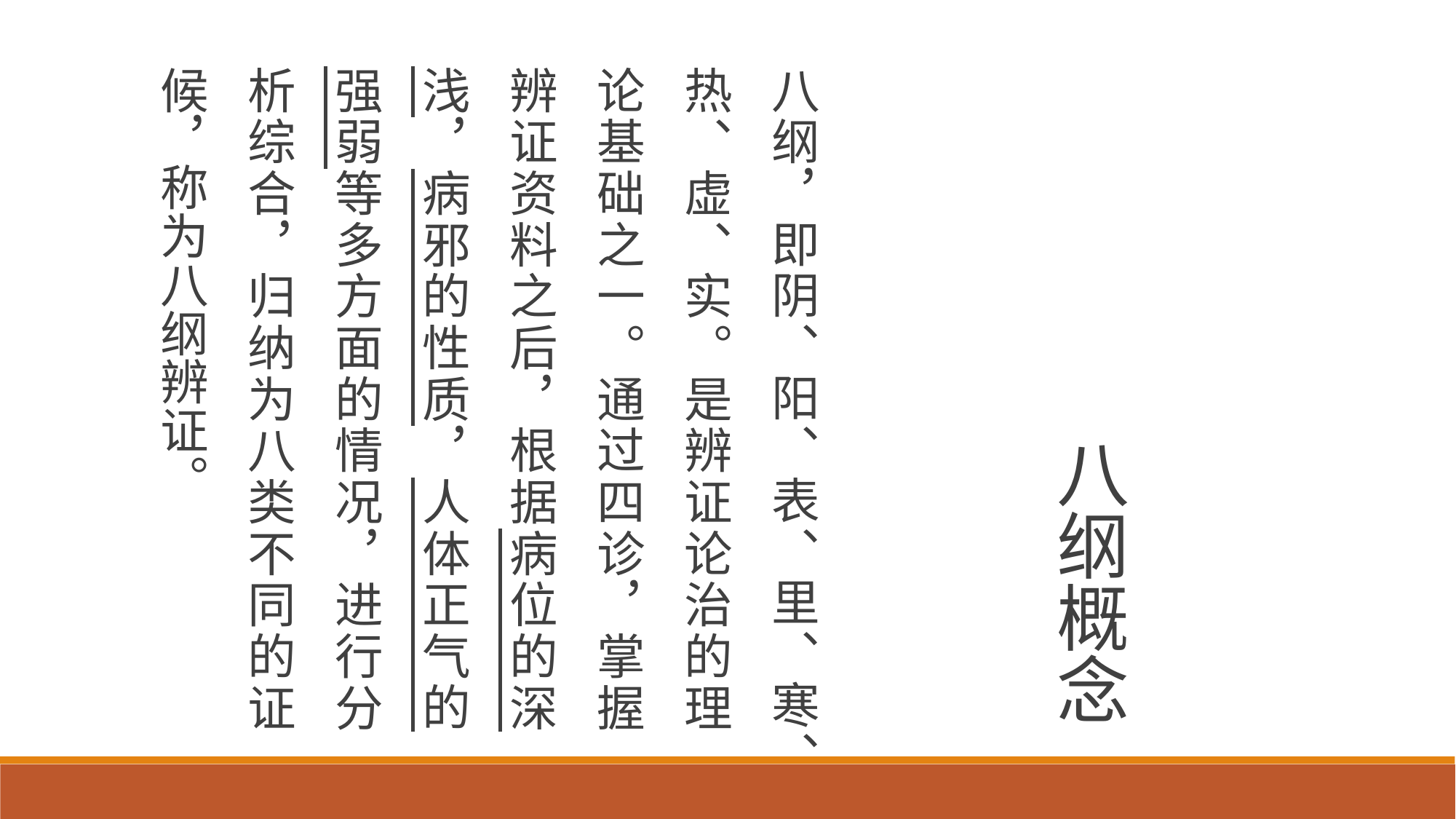

八纲，即阴、阳、表、里、寒、热、虚、实。是辨证论治的理论基础之一。通过四诊，掌握辨证资料之后，根据病位的深浅，病邪的性质，人体正气的强弱等多方面的情况，进行分析综合，归纳为八类不同的证候，称为八纲辨证。

# 八纲概念